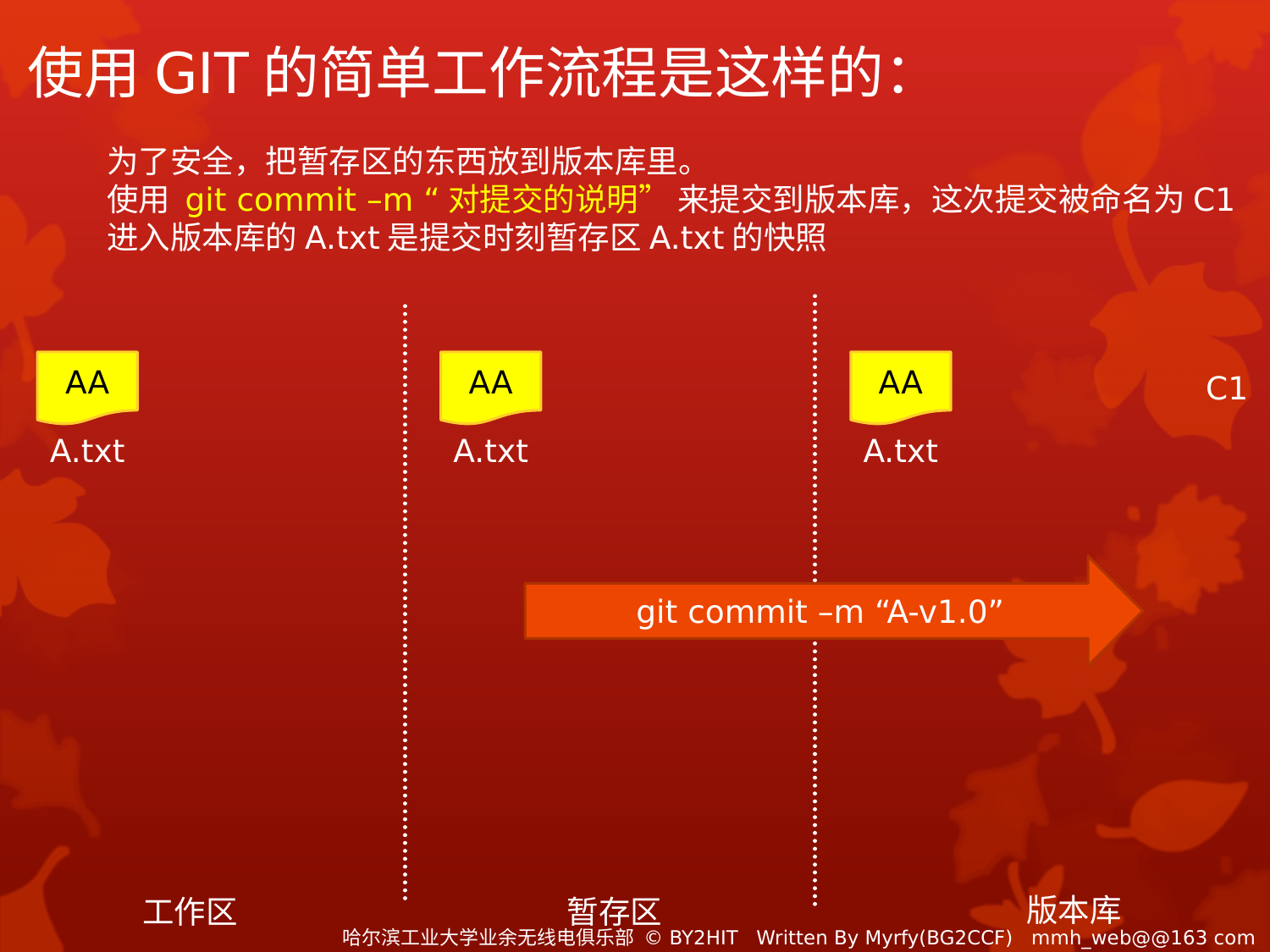

# 使用GIT的简单工作流程是这样的：
为了安全，把暂存区的东西放到版本库里。
使用 git commit –m “对提交的说明” 来提交到版本库，这次提交被命名为C1
进入版本库的A.txt是提交时刻暂存区A.txt的快照
AA
A.txt
AA
A.txt
AA
A.txt
C1
git commit –m “A-v1.0”
版本库
工作区
暂存区